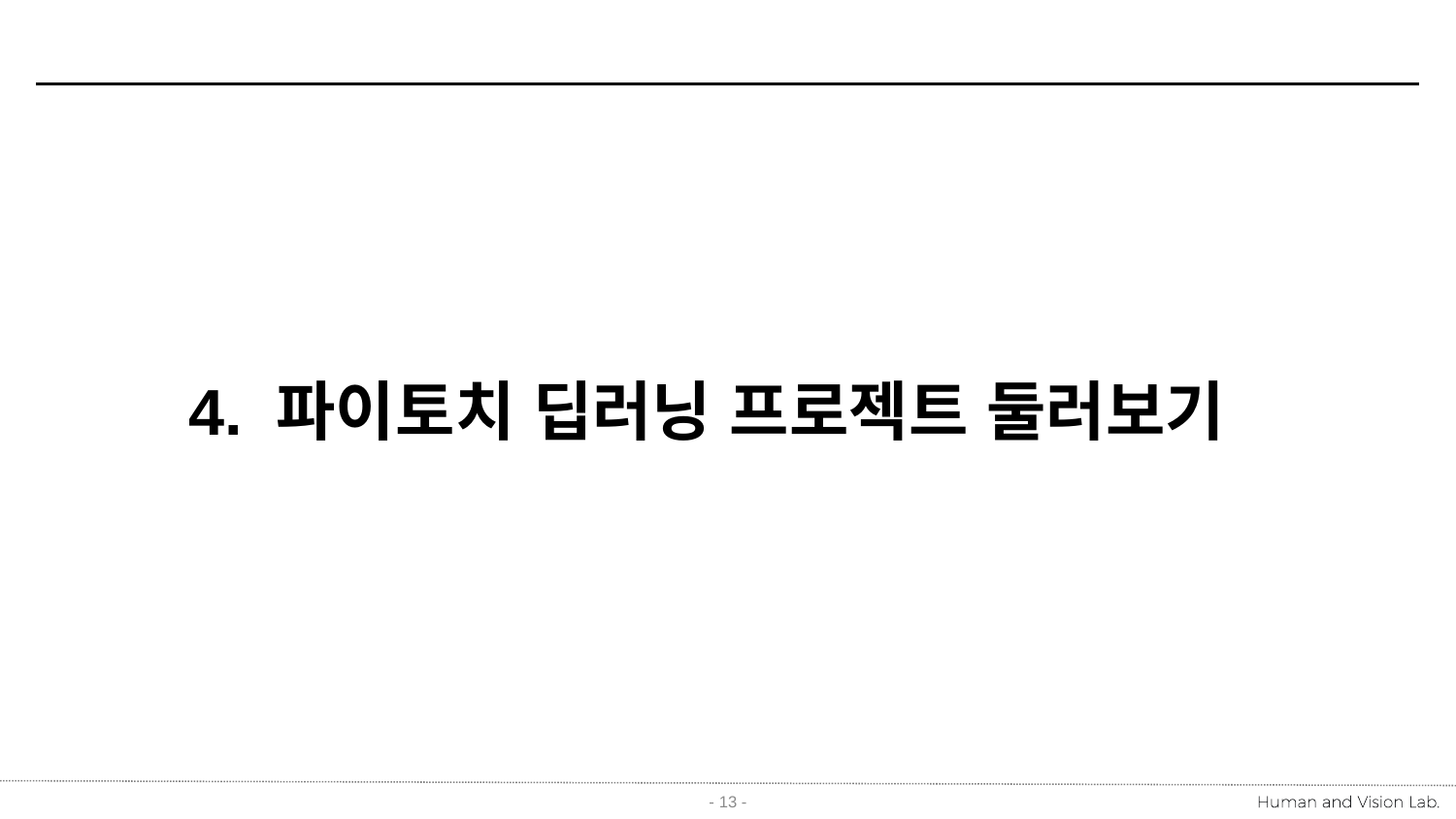

# 4. 파이토치 딥러닝 프로젝트 둘러보기
- 13 -